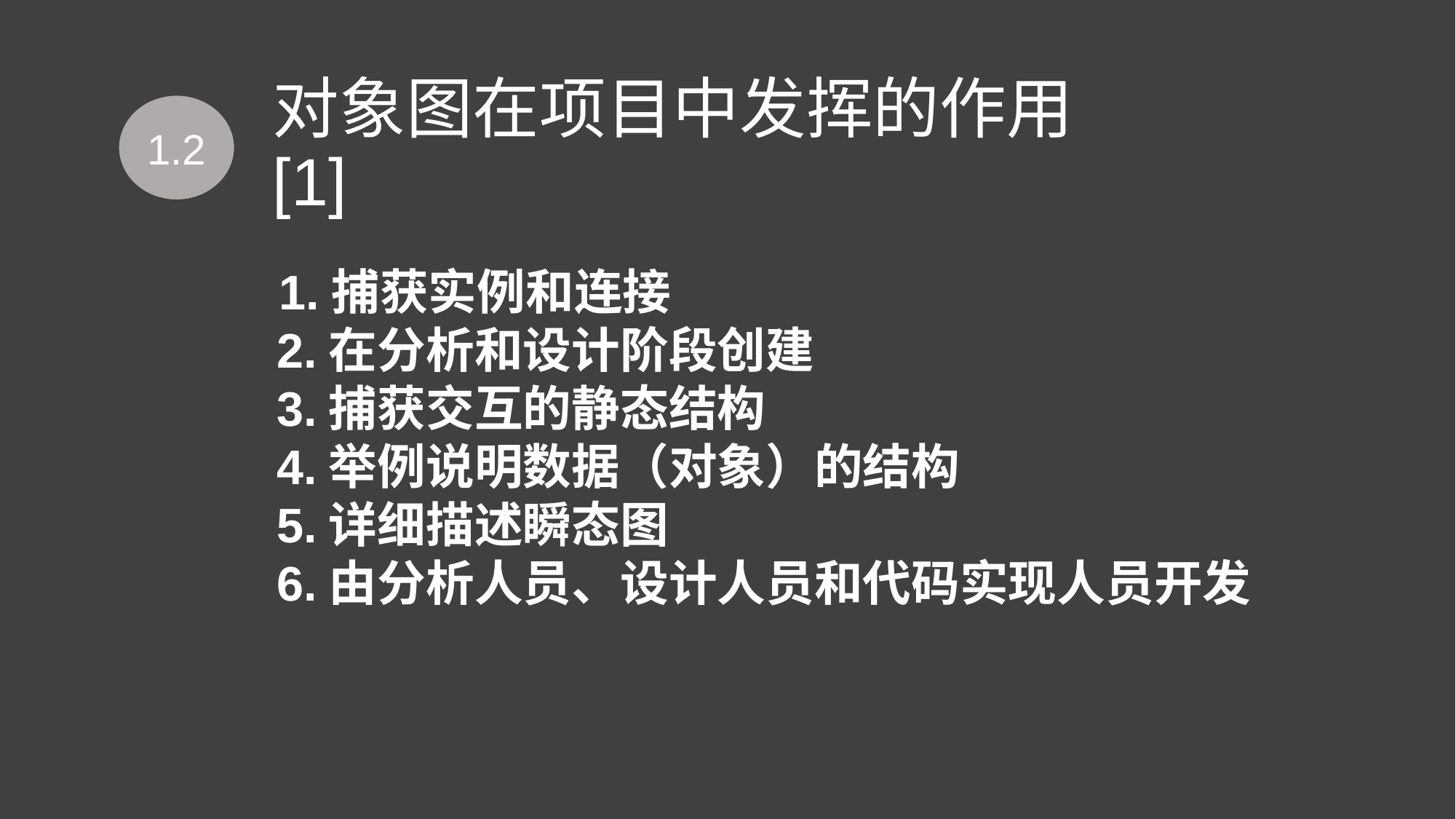

# 对象图在项目中发挥的作用[1]
1.2
      1.捕获实例和连接
      2.在分析和设计阶段创建
      3.捕获交互的静态结构
      4.举例说明数据（对象）的结构
      5.详细描述瞬态图
      6.由分析人员、设计人员和代码实现人员开发